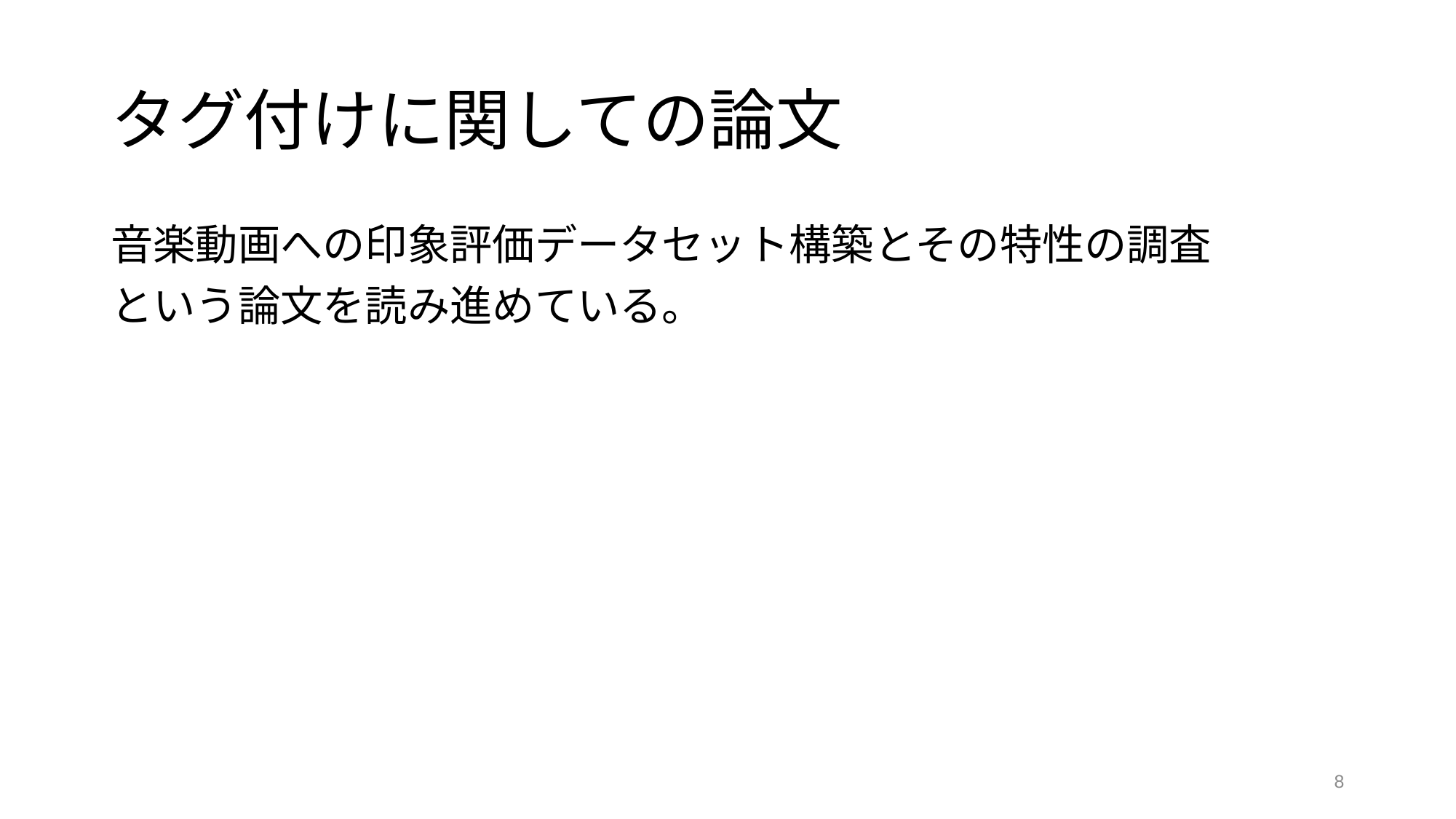

# タグ付けに関しての論文
音楽動画への印象評価データセット構築とその特性の調査
という論文を読み進めている。
8